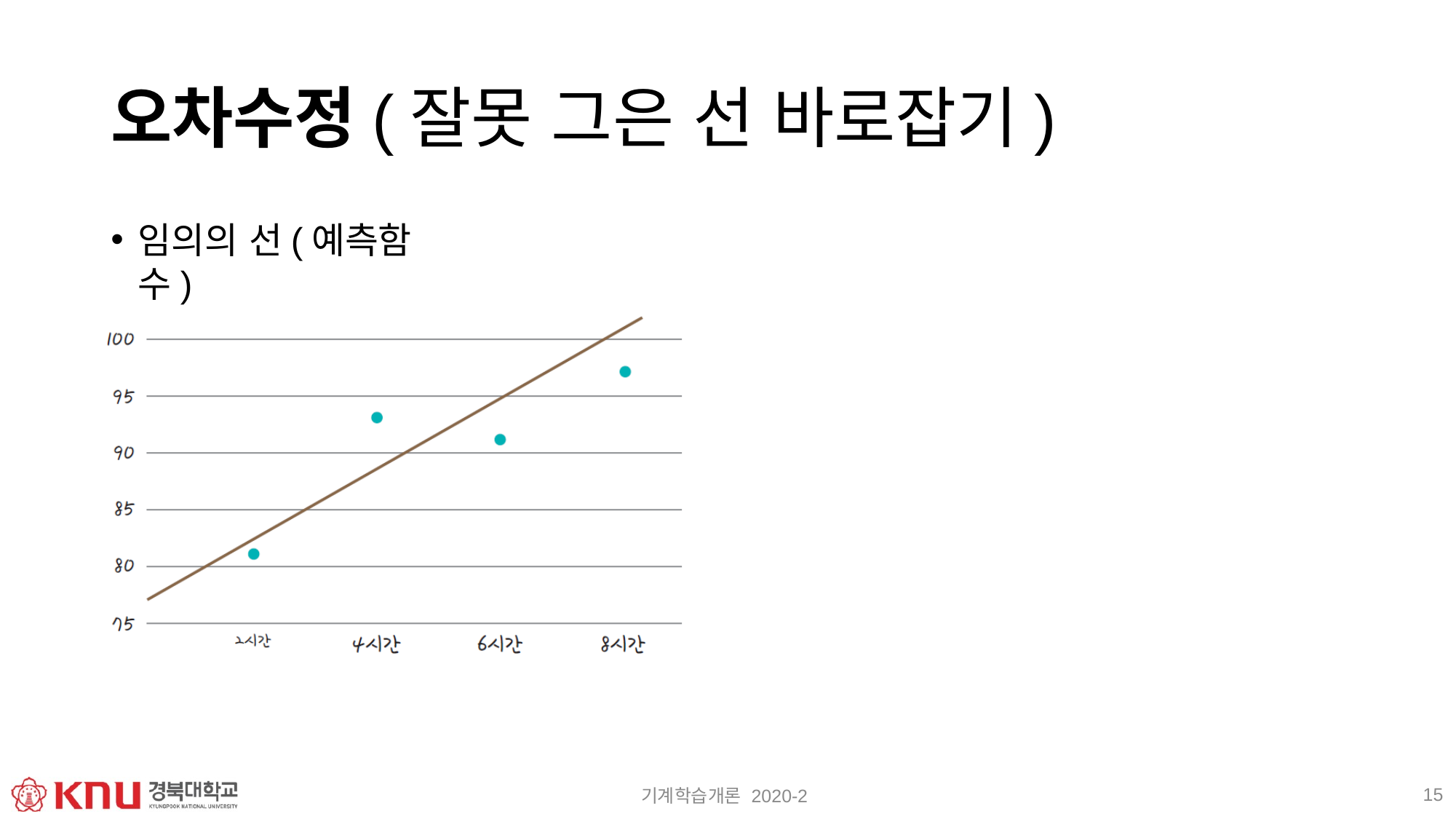

# 오차수정(잘못 그은 선 바로잡기)
임의의 선(예측함수)

15
기계학습개론 2020-2